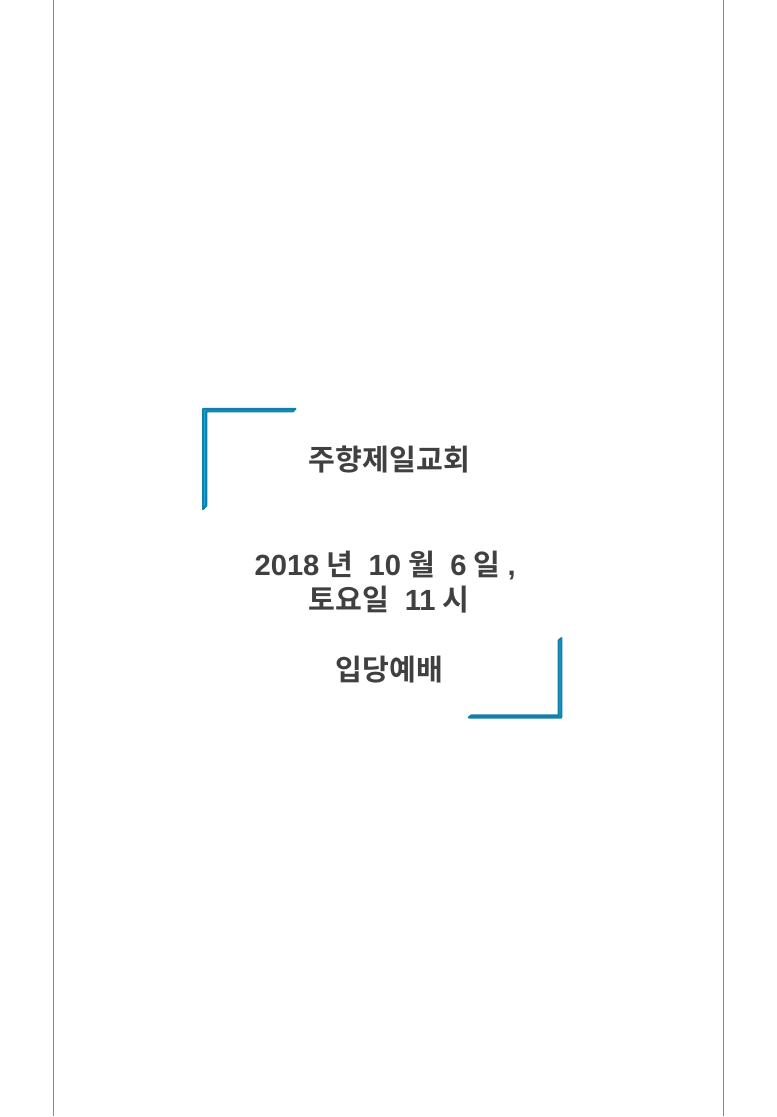

주향제일교회

2018년 10월 6일,
토요일 11시

입당예배